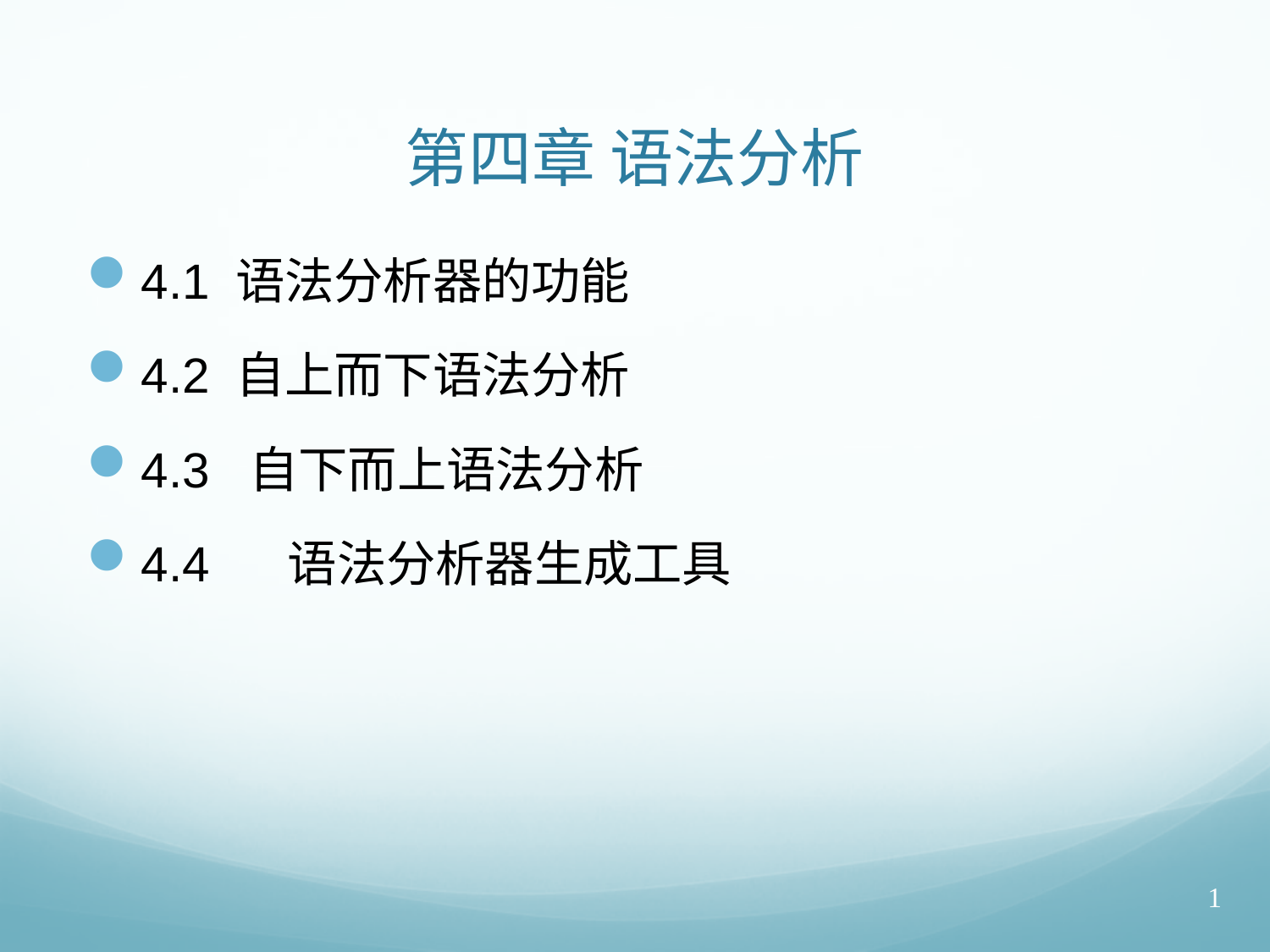

# 第四章 语法分析
4.1 语法分析器的功能
4.2 自上而下语法分析
4.3  自下而上语法分析
4.4	 语法分析器生成工具
1